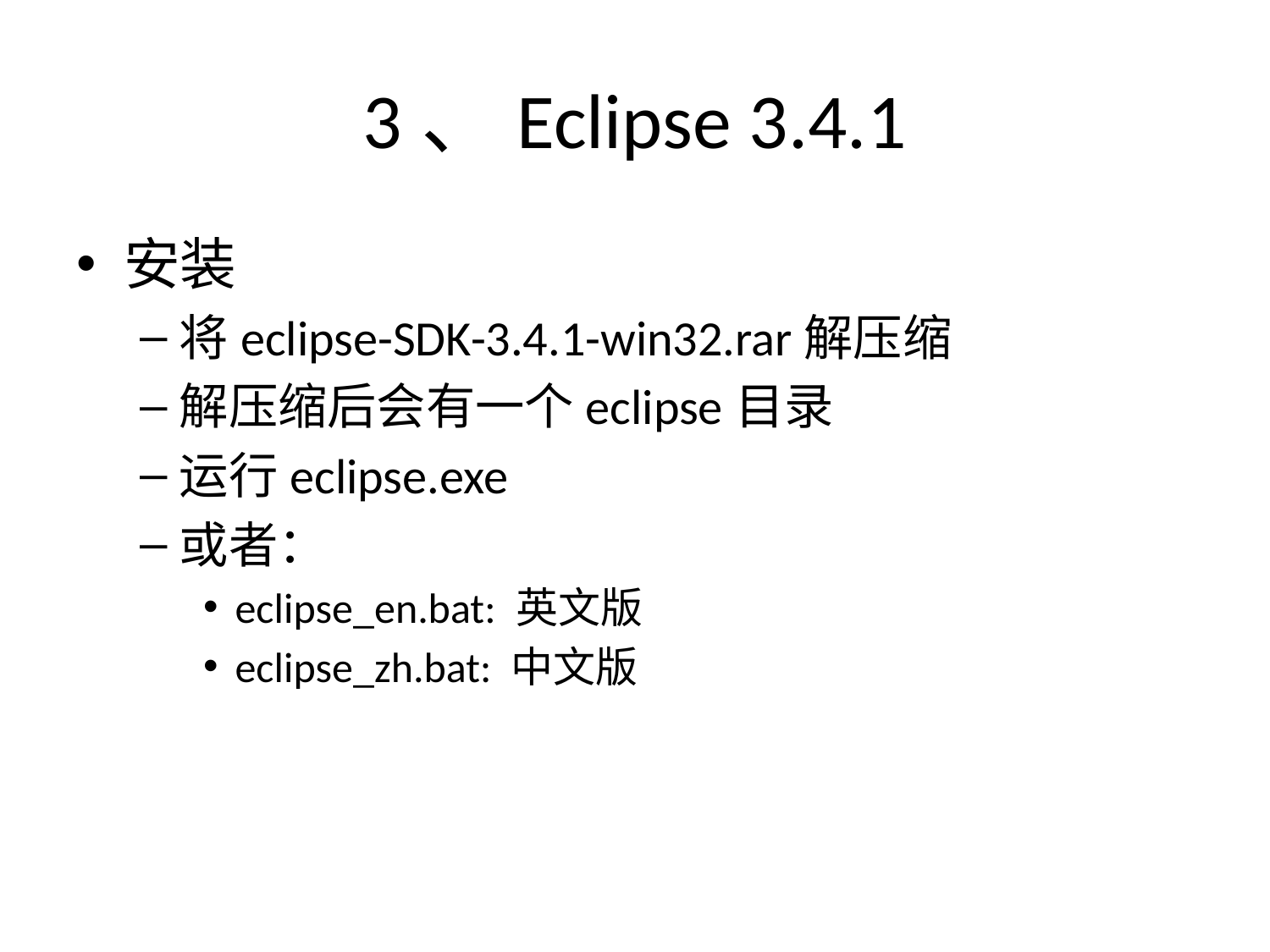

# 3、Eclipse 3.4.1
安装
将eclipse-SDK-3.4.1-win32.rar解压缩
解压缩后会有一个eclipse目录
运行eclipse.exe
或者：
eclipse_en.bat: 英文版
eclipse_zh.bat: 中文版